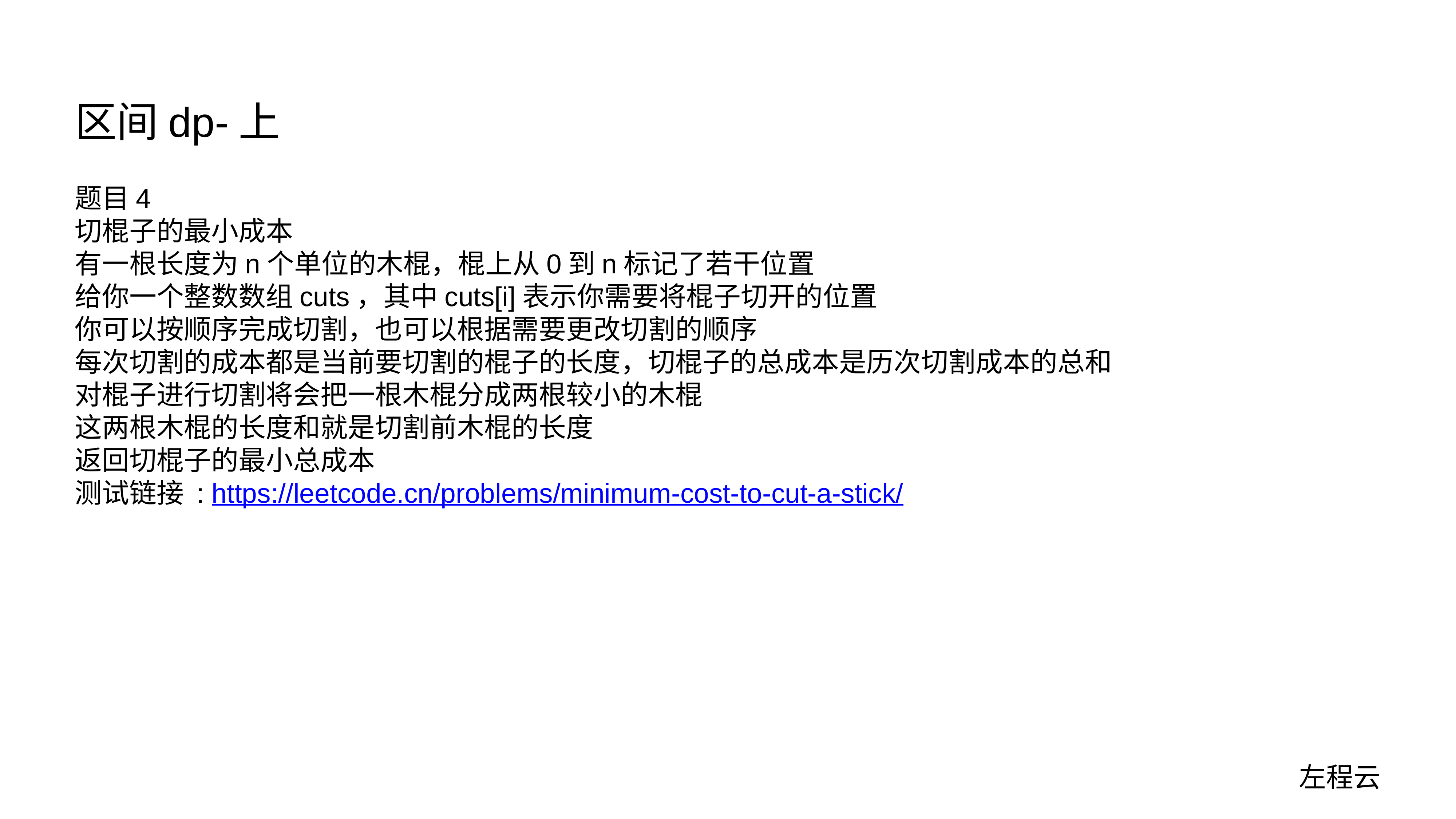

# 区间dp-上
题目4
切棍子的最小成本
有一根长度为n个单位的木棍，棍上从0到n标记了若干位置
给你一个整数数组cuts，其中cuts[i]表示你需要将棍子切开的位置
你可以按顺序完成切割，也可以根据需要更改切割的顺序
每次切割的成本都是当前要切割的棍子的长度，切棍子的总成本是历次切割成本的总和
对棍子进行切割将会把一根木棍分成两根较小的木棍
这两根木棍的长度和就是切割前木棍的长度
返回切棍子的最小总成本
测试链接 : https://leetcode.cn/problems/minimum-cost-to-cut-a-stick/
左程云